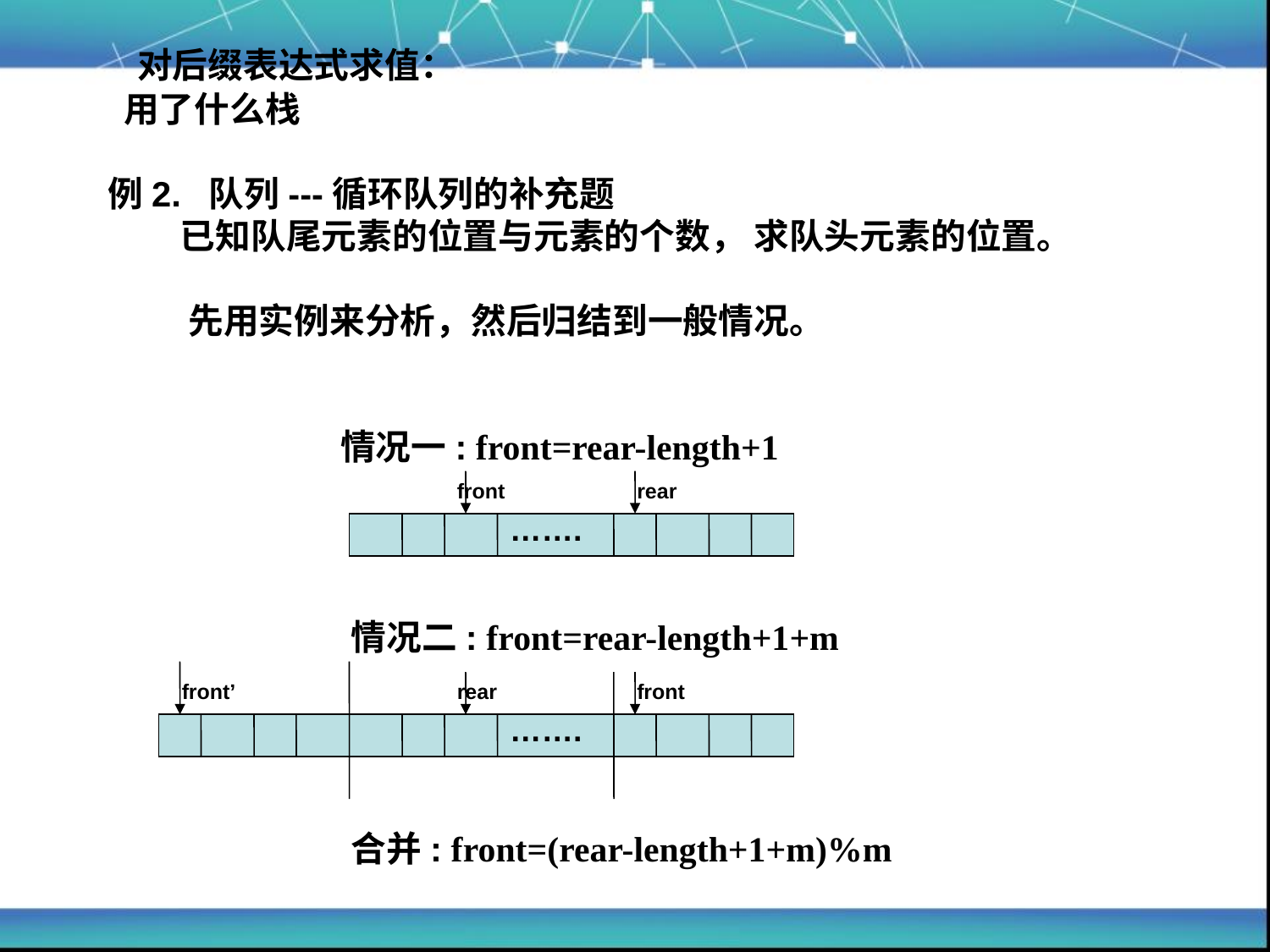

对后缀表达式求值：
  用了什么栈
例2.  队列---循环队列的补充题
         已知队尾元素的位置与元素的个数， 求队头元素的位置。
          先用实例来分析，然后归结到一般情况。

情况一: front=rear-length+1
front

rear

…….

情况二: front=rear-length+1+m

front’
rear

front

…….

合并: front=(rear-length+1+m)%m